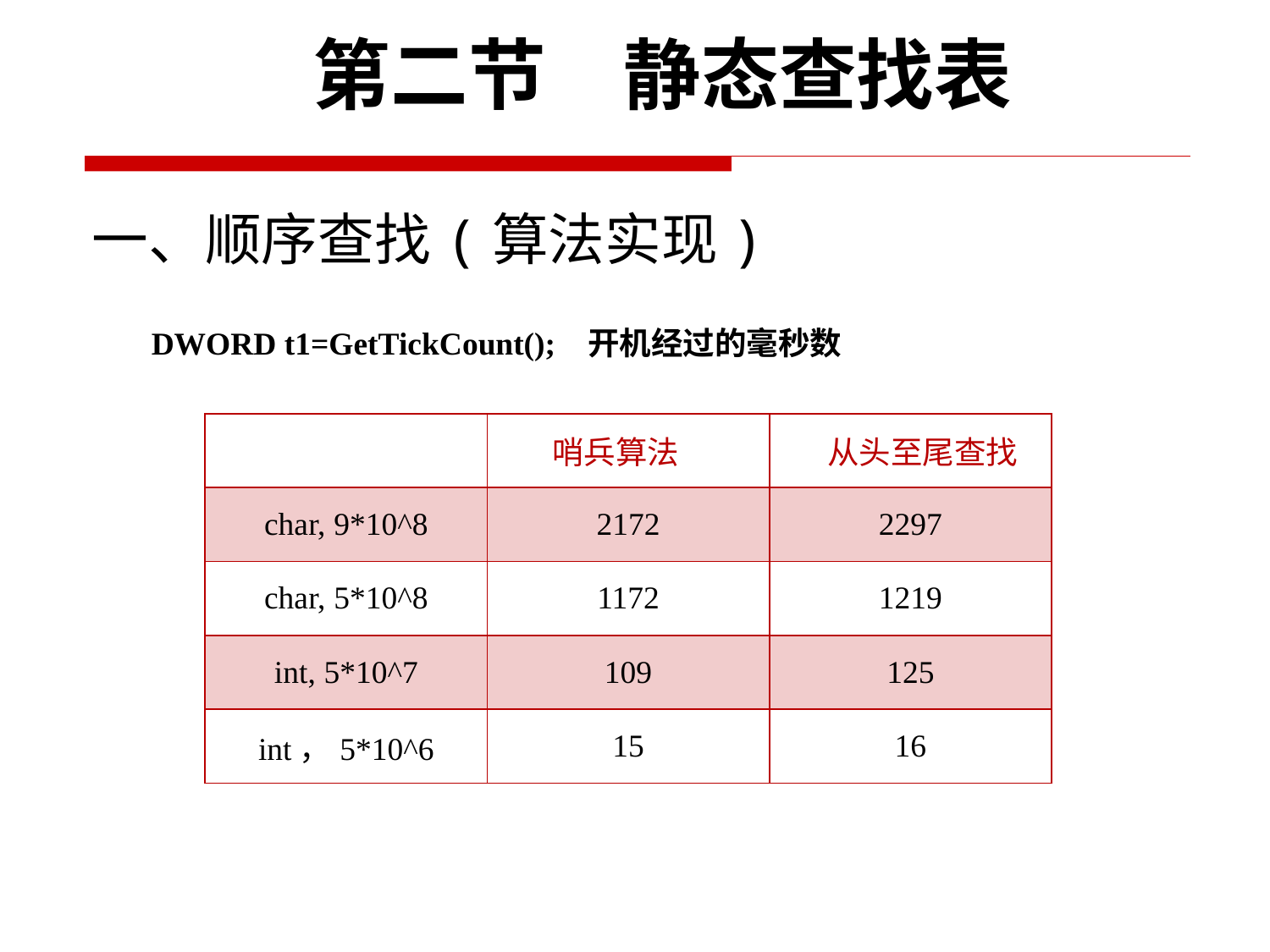

第二节　静态查找表
一、顺序查找(算法实现)
DWORD t1=GetTickCount();   开机经过的毫秒数
|  | 哨兵算法 | 从头至尾查找 |
| --- | --- | --- |
| char, 9\*10^8 | 2172 | 2297 |
| char, 5\*10^8 | 1172 | 1219 |
| int, 5\*10^7 | 109 | 125 |
| int，5\*10^6 | 15 | 16 |